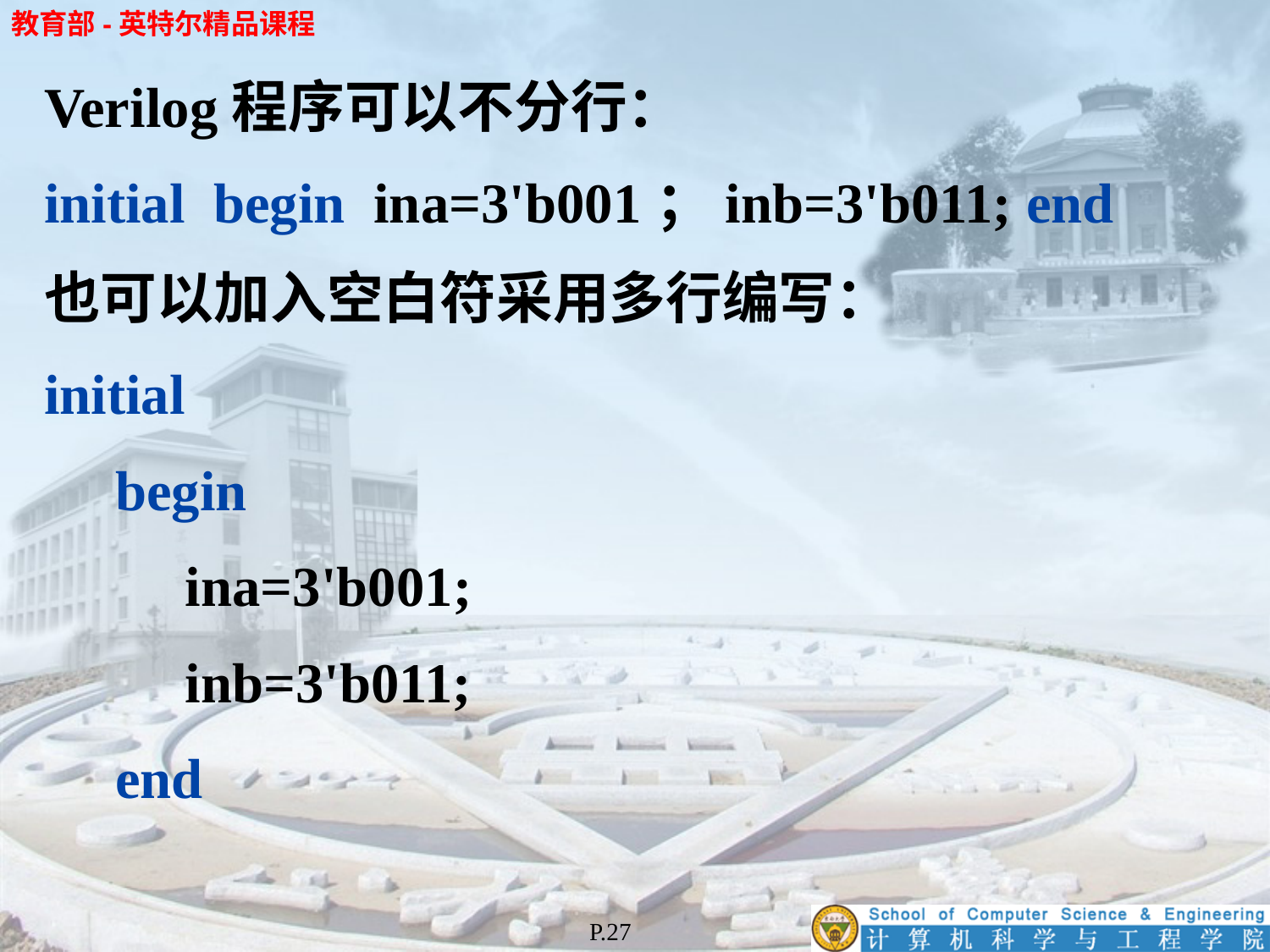

Verilog程序可以不分行：
initial  begin  ina=3'b001；inb=3'b011; end
也可以加入空白符采用多行编写：
initial
     begin
	 ina=3'b001;
	 inb=3'b011;
     end
P.27